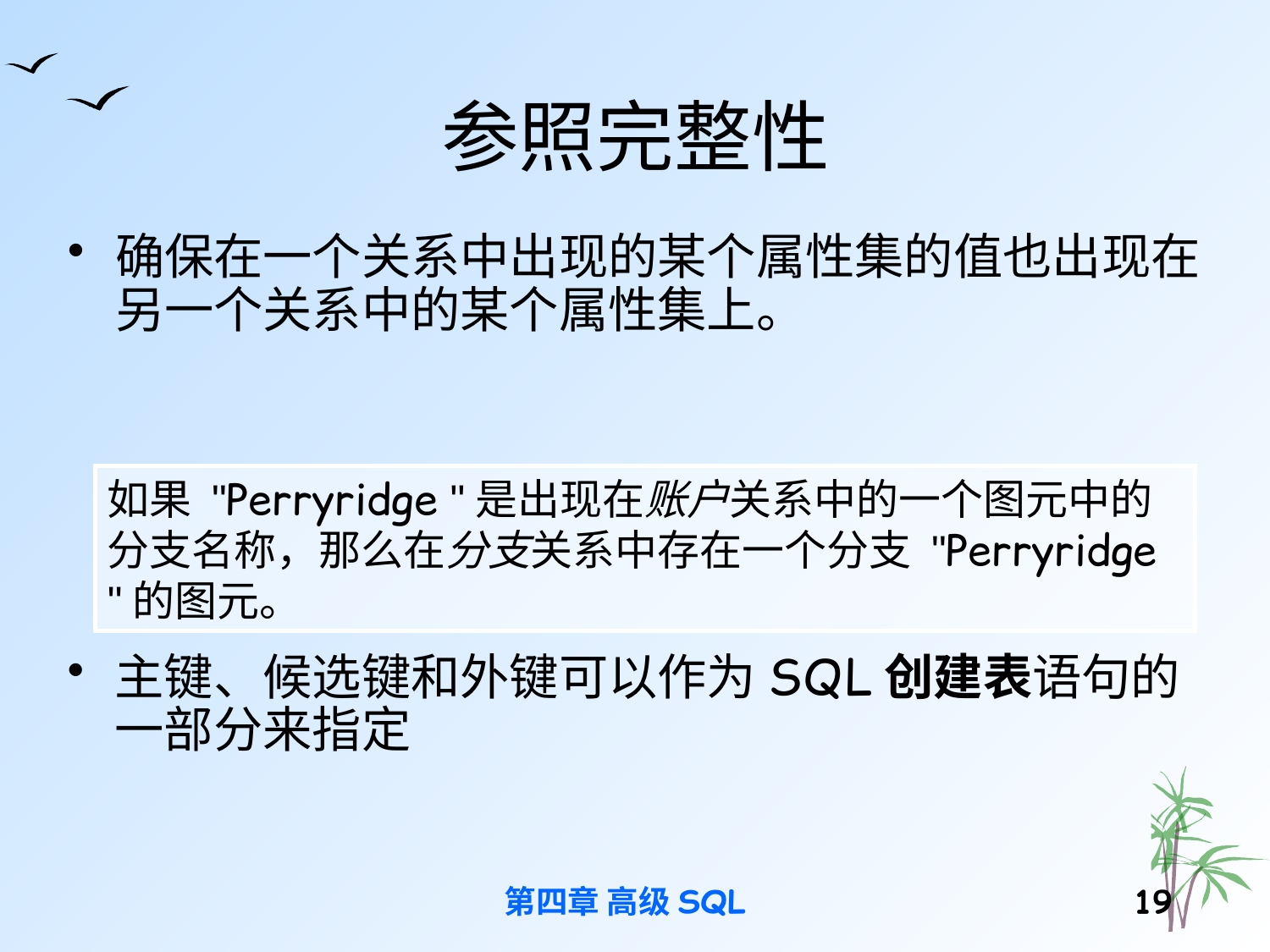

# 参照完整性
确保在一个关系中出现的某个属性集的值也出现在另一个关系中的某个属性集上。
如果 "Perryridge "是出现在账户关系中的一个图元中的分支名称，那么在分支关系中存在一个分支 "Perryridge "的图元。
主键、候选键和外键可以作为SQL创建表语句的一部分来指定
第四章 高级SQL
19